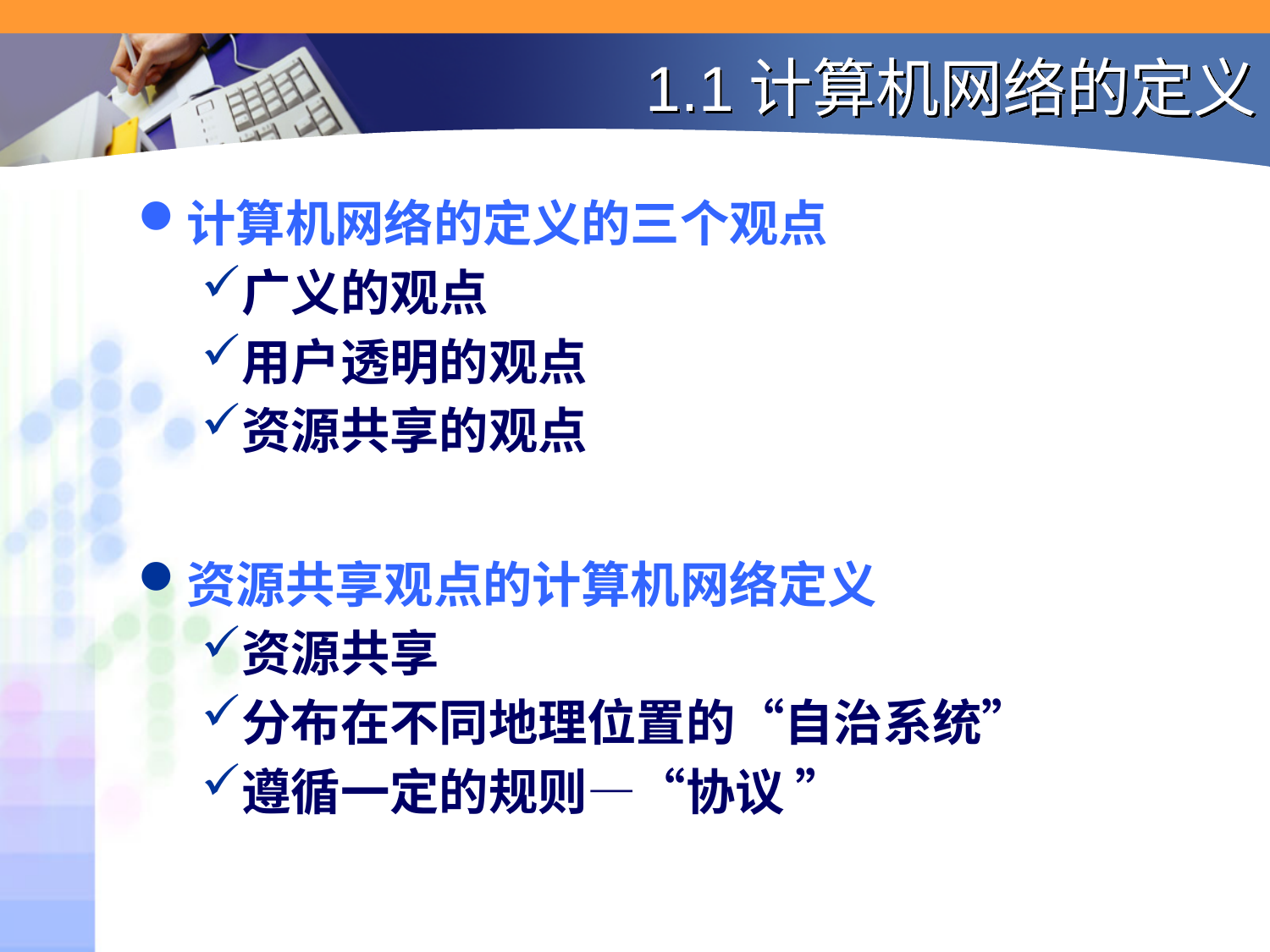

# 1.1计算机网络的定义
计算机网络的定义的三个观点
广义的观点
用户透明的观点
资源共享的观点

资源共享观点的计算机网络定义
资源共享
分布在不同地理位置的“自治系统”
遵循一定的规则—“协议 ”